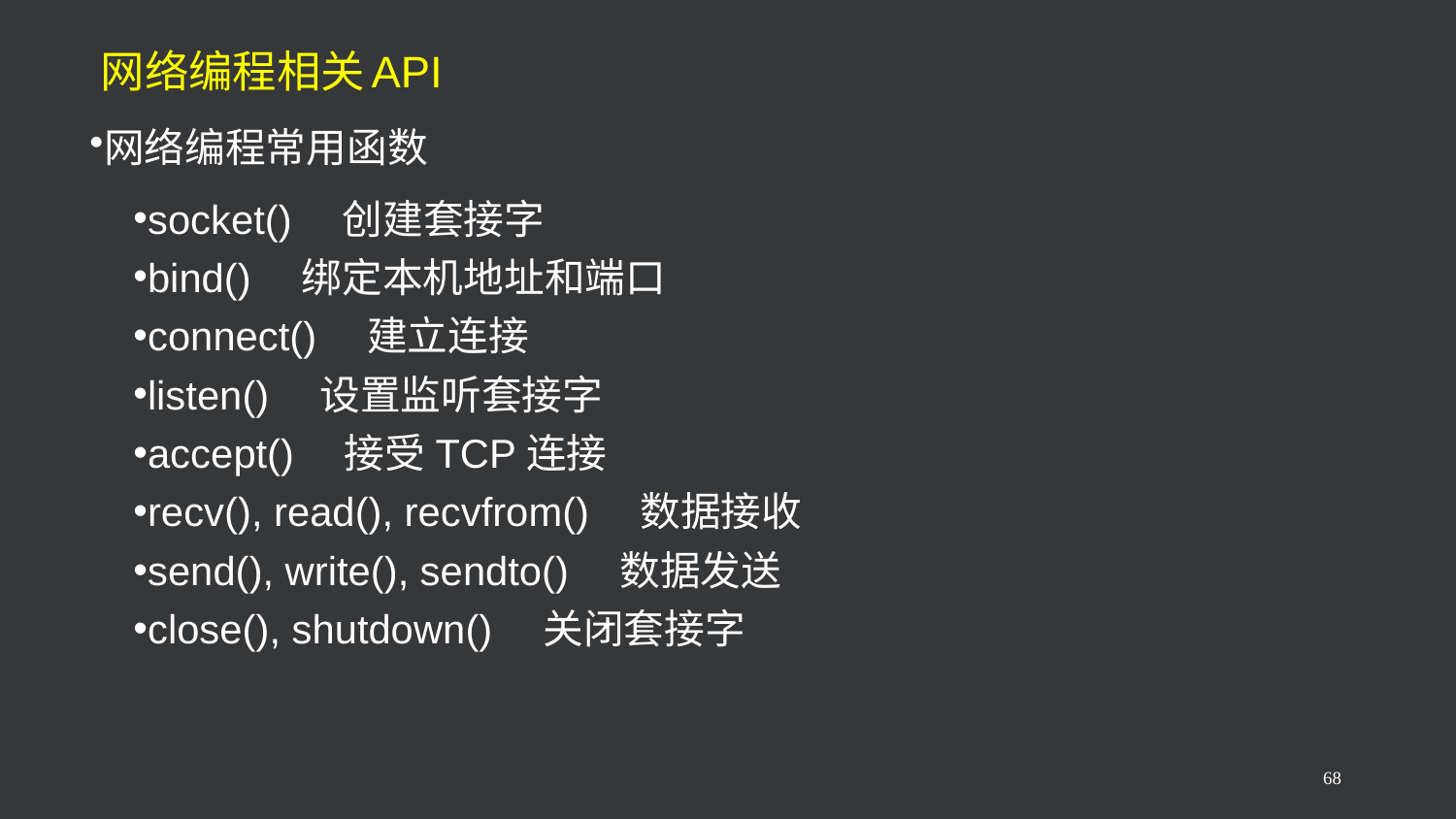

# 网络编程相关API
网络编程常用函数
socket()　创建套接字
bind()　绑定本机地址和端口
connect()　建立连接
listen()　设置监听套接字
accept()　接受TCP连接
recv(), read(), recvfrom()　数据接收
send(), write(), sendto()　数据发送
close(), shutdown()　关闭套接字
68